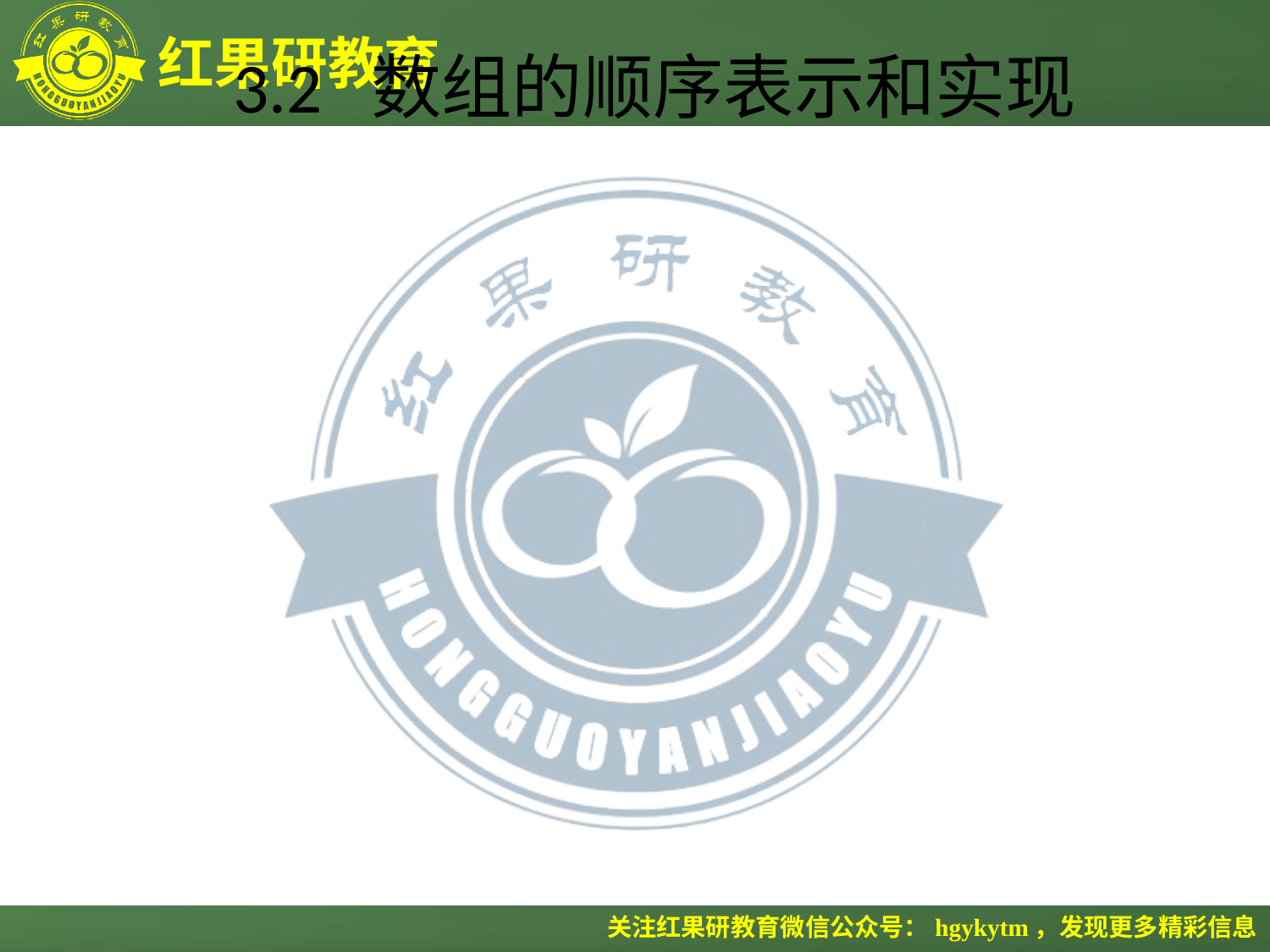

# 3.2  数组的顺序表示和实现
优点
只要知道以下三要素
①开始结点的存放地址（即基地址）；
②维数和每维的上、下界；
③每个数组元素所占用的单元数
就可以将数组元素的存放地址表示为其下标的线性函数。
因此:
数组中的任一元素可以在相同的时间内存取，即顺序存储的数组是一个随机存取结构。